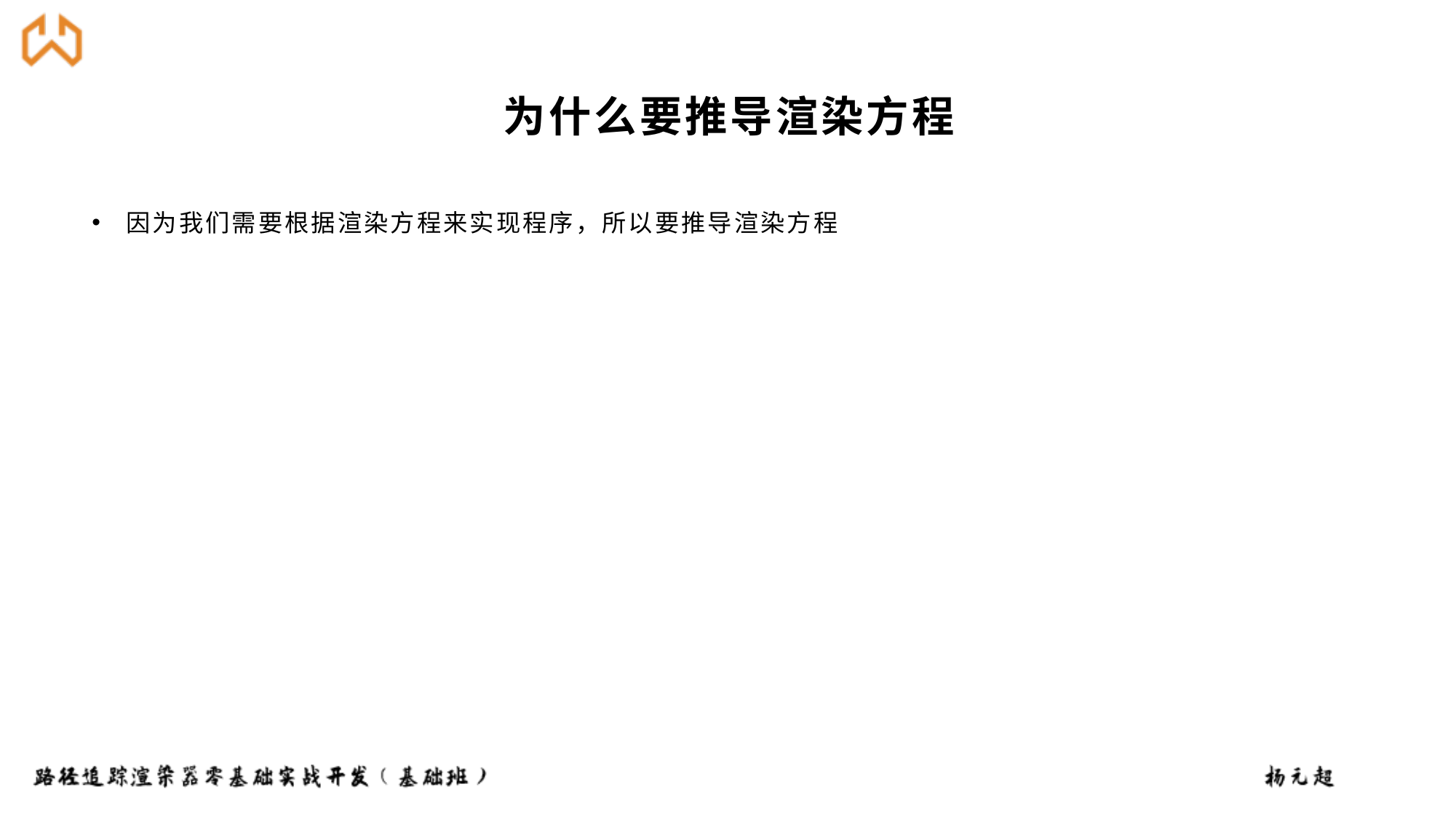

# 为什么要推导渲染方程
因为我们需要根据渲染方程来实现程序，所以要推导渲染方程